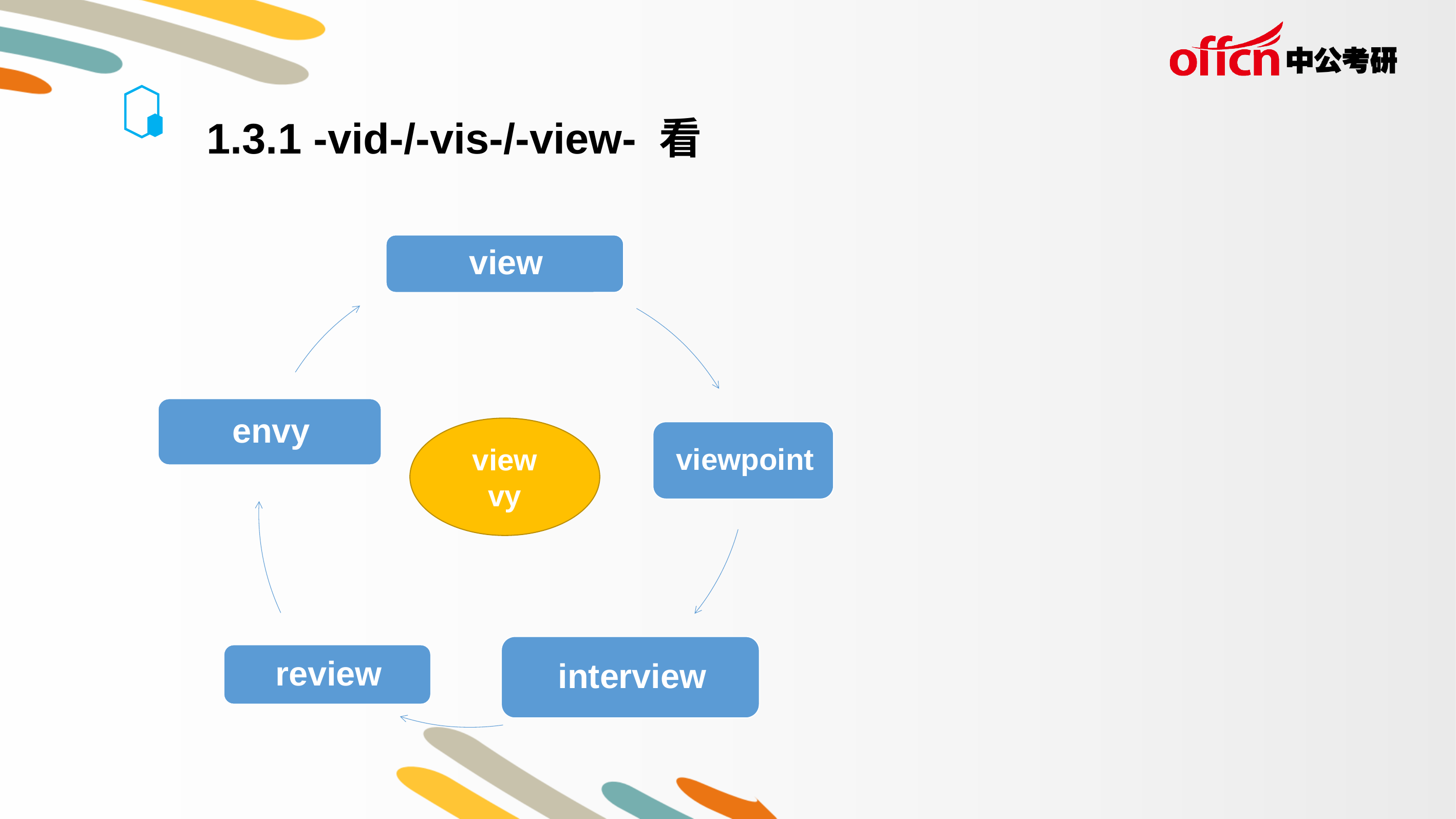

1.3.1 -vid-/-vis-/-view- 看
view
viewpoint
interview
review
envy
view
vy